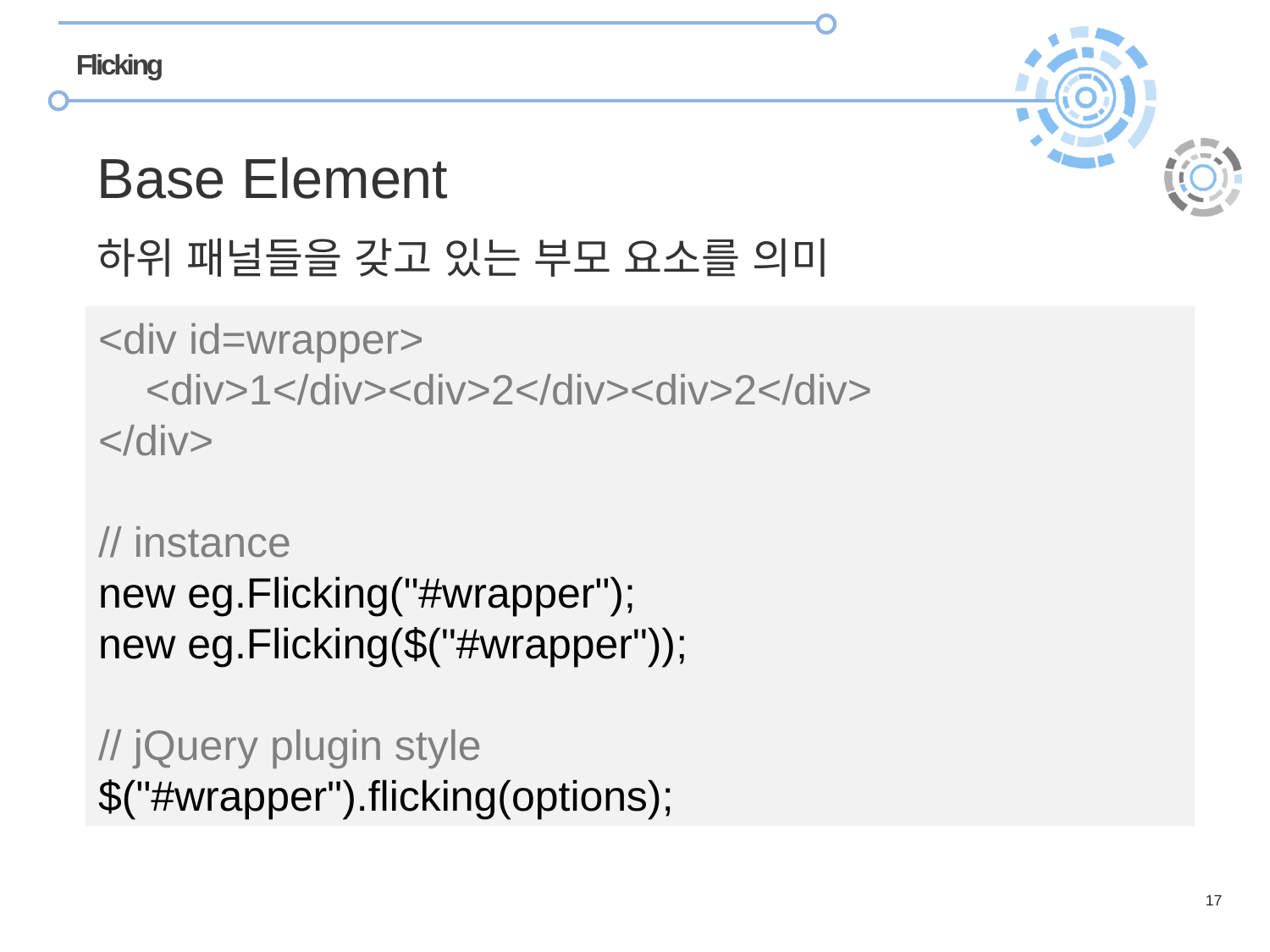

Flicking
Base Element

하위 패널들을 갖고 있는 부모 요소를 의미
<div id=wrapper>
    <div>1</div><div>2</div><div>2</div>
</div>

// instance
new eg.Flicking("#wrapper");
new eg.Flicking($("#wrapper"));

// jQuery plugin style
$("#wrapper").flicking(options);